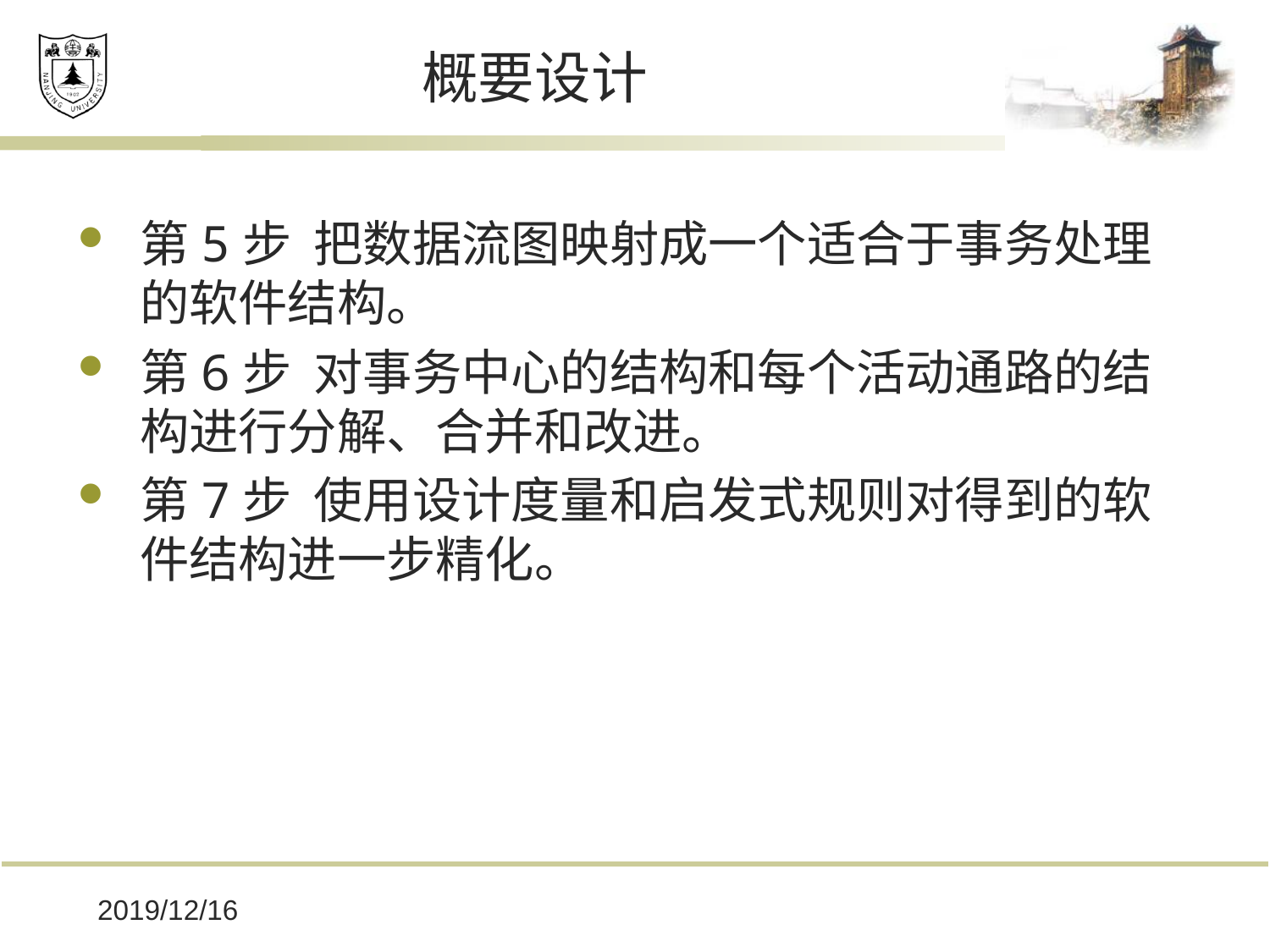

# 概要设计
第5步  把数据流图映射成一个适合于事务处理的软件结构。
第6步  对事务中心的结构和每个活动通路的结构进行分解、合并和改进。
第7步  使用设计度量和启发式规则对得到的软件结构进一步精化。
2019/12/16